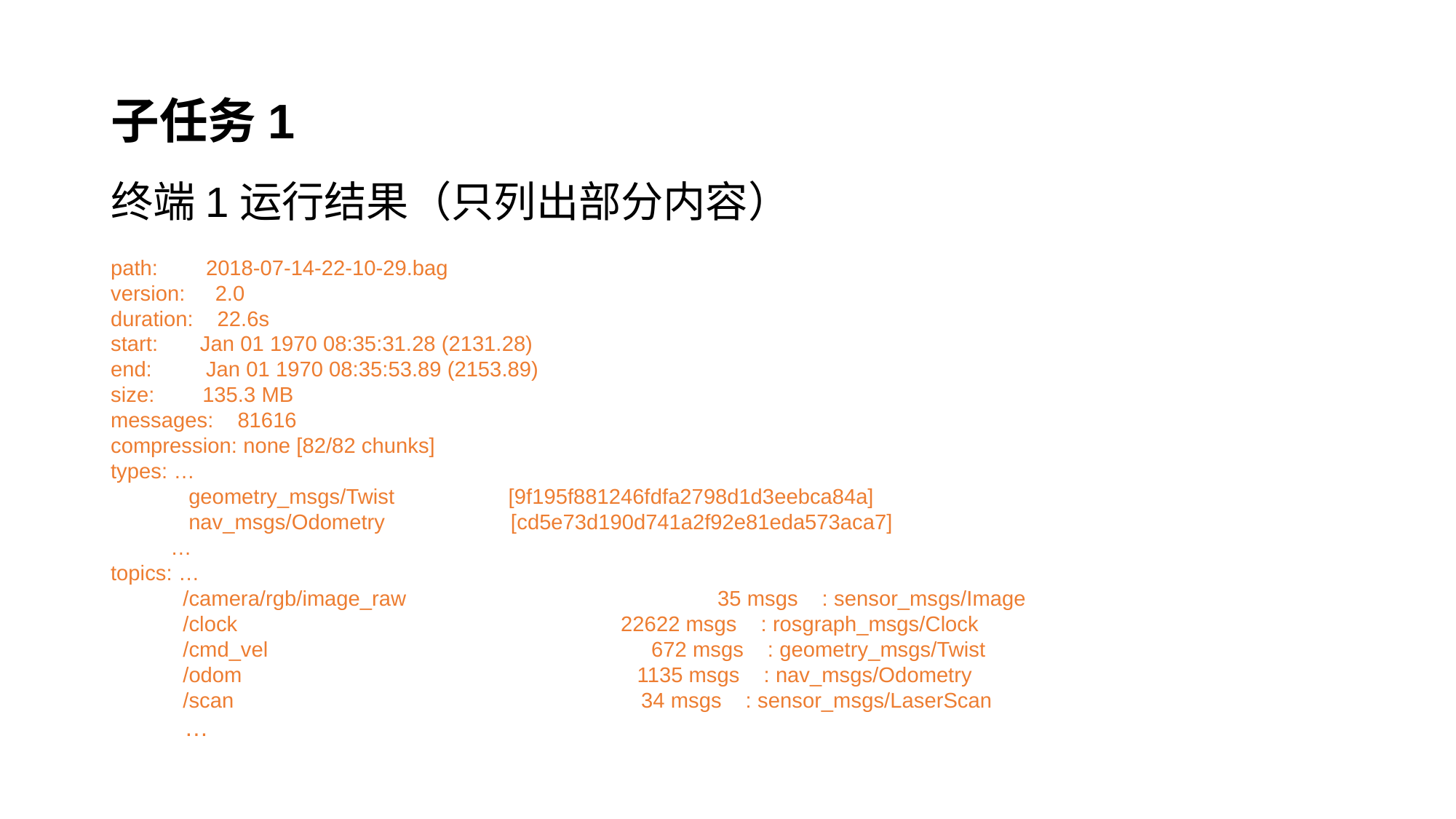

# 子任务1
终端1运行结果（只列出部分内容）
path:        2018-07-14-22-10-29.bag
version:     2.0
duration:    22.6s
start:       Jan 01 1970 08:35:31.28 (2131.28)
end:         Jan 01 1970 08:35:53.89 (2153.89)
size:        135.3 MB
messages:    81616
compression: none [82/82 chunks]
types: …
             geometry_msgs/Twist                   [9f195f881246fdfa2798d1d3eebca84a]
             nav_msgs/Odometry                     [cd5e73d190d741a2f92e81eda573aca7]
          …
topics: …
            /camera/rgb/image_raw                                                    35 msgs    : sensor_msgs/Image
            /clock                                                                22622 msgs    : rosgraph_msgs/Clock
            /cmd_vel                                                                672 msgs    : geometry_msgs/Twist
            /odom                                                                  1135 msgs    : nav_msgs/Odometry
            /scan                                                                    34 msgs    : sensor_msgs/LaserScan
           …